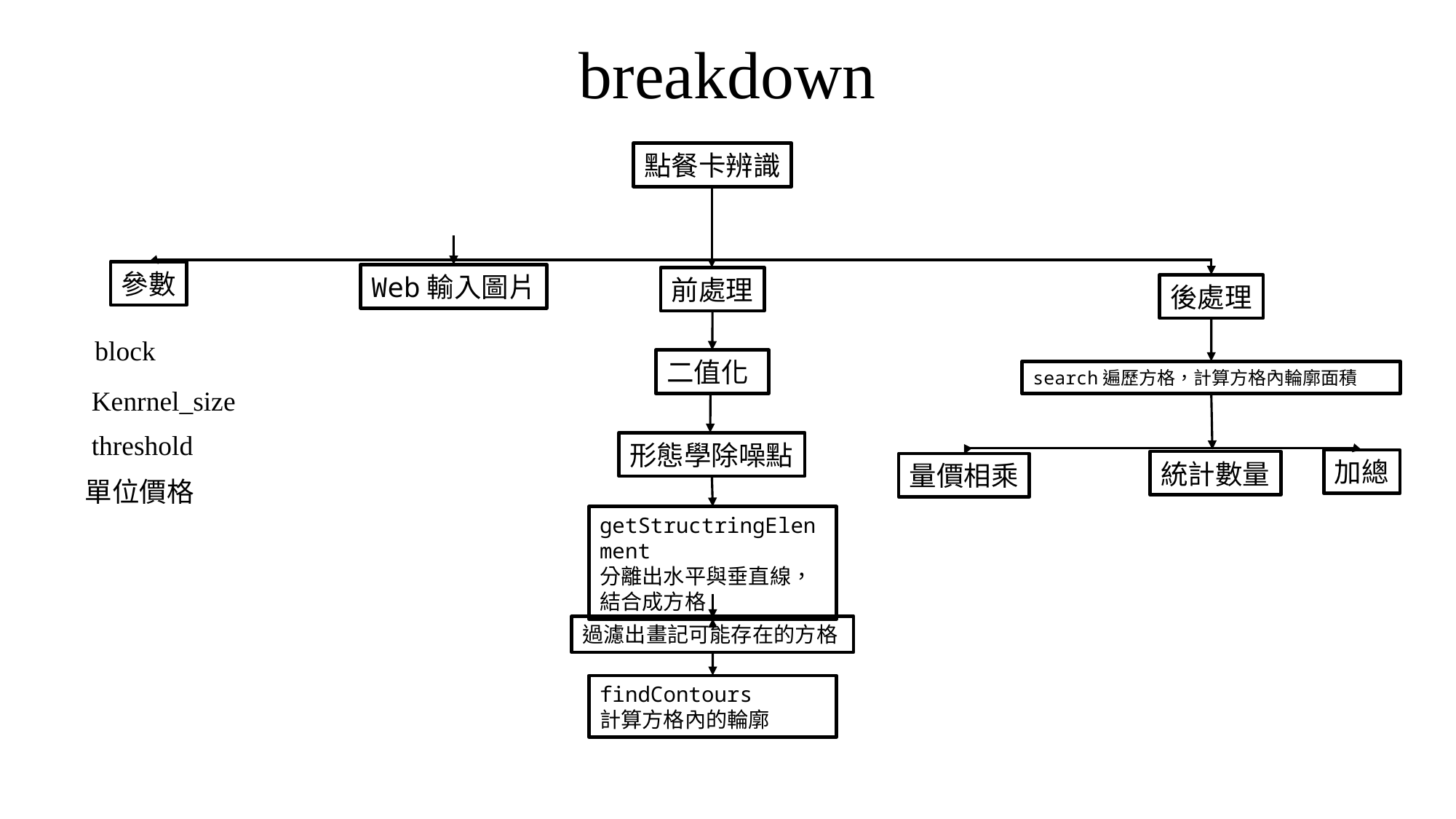

# breakdown
點餐卡辨識
參數
Web輸入圖片
前處理
後處理
block
二值化
search遍歷方格，計算方格內輪廓面積
Kenrnel_size
threshold
形態學除噪點
加總
統計數量
量價相乘
單位價格
getStructringElenment
分離出水平與垂直線，結合成方格
過濾出畫記可能存在的方格
findContours
計算方格內的輪廓